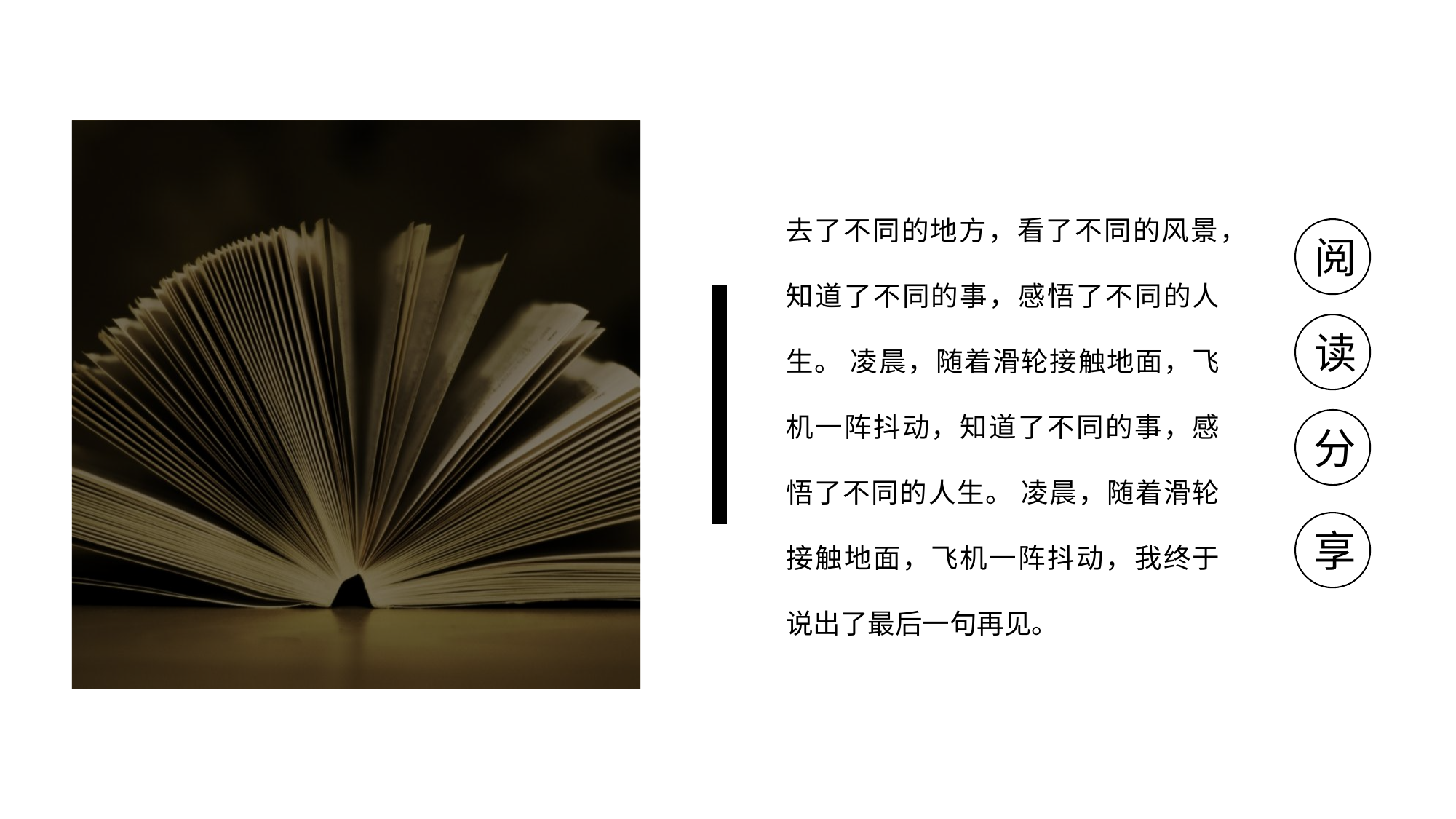

去了不同的地方，看了不同的风景，知道了不同的事，感悟了不同的人生。 凌晨，随着滑轮接触地面，飞机一阵抖动，知道了不同的事，感悟了不同的人生。 凌晨，随着滑轮接触地面，飞机一阵抖动，我终于说出了最后一句再见。

阅

读

分

享

延迟